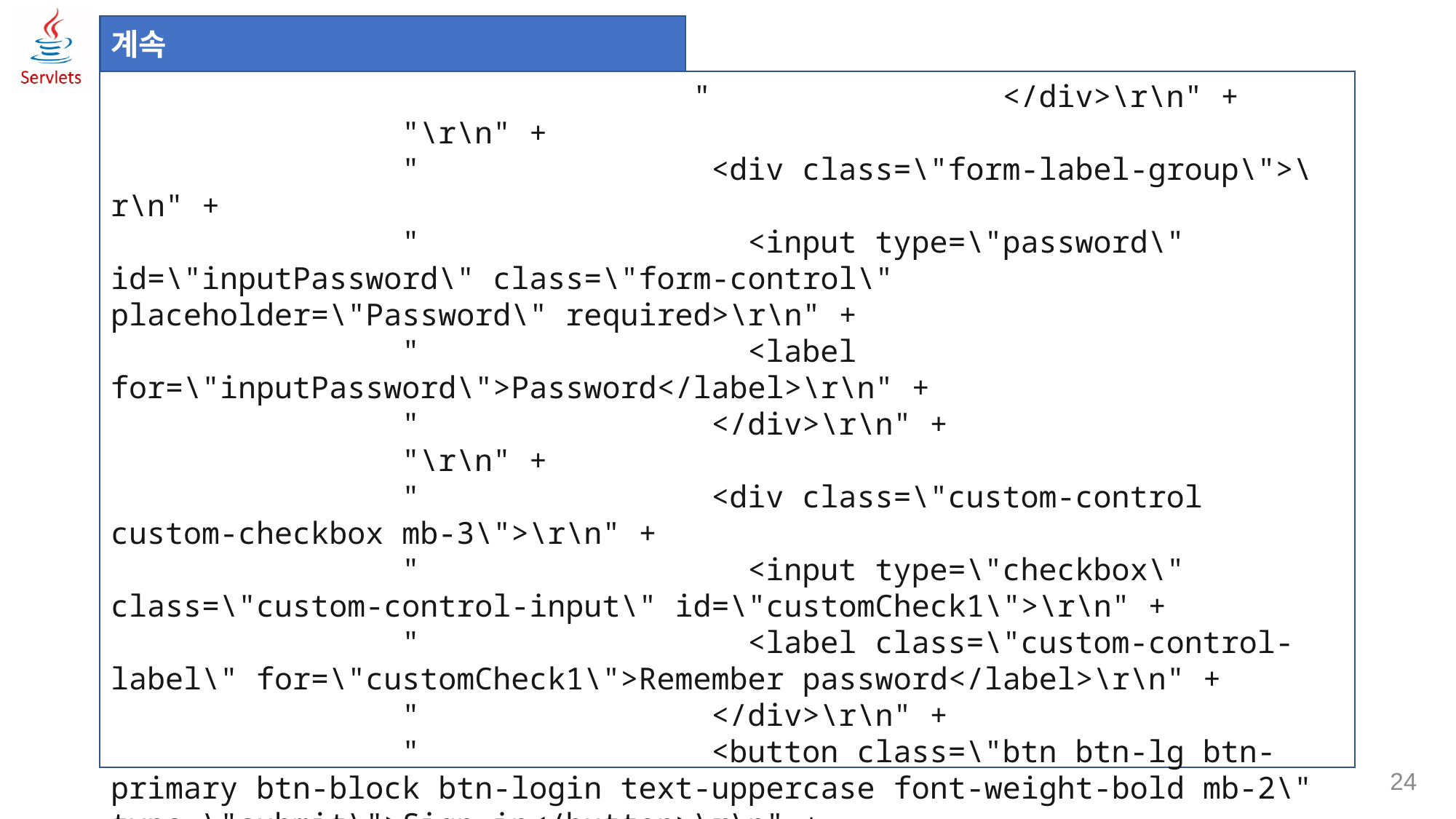

계속
					  "                </div>\r\n" +
                "\r\n" +
                "                <div class=\"form-label-group\">\r\n" +
                "                  <input type=\"password\" id=\"inputPassword\" class=\"form-control\" placeholder=\"Password\" required>\r\n" +
                "                  <label for=\"inputPassword\">Password</label>\r\n" +
                "                </div>\r\n" +
                "\r\n" +
                "                <div class=\"custom-control custom-checkbox mb-3\">\r\n" +
                "                  <input type=\"checkbox\" class=\"custom-control-input\" id=\"customCheck1\">\r\n" +
                "                  <label class=\"custom-control-label\" for=\"customCheck1\">Remember password</label>\r\n" +
                "                </div>\r\n" +
                "                <button class=\"btn btn-lg btn-primary btn-block btn-login text-uppercase font-weight-bold mb-2\" type=\"submit\">Sign in</button>\r\n" +
24